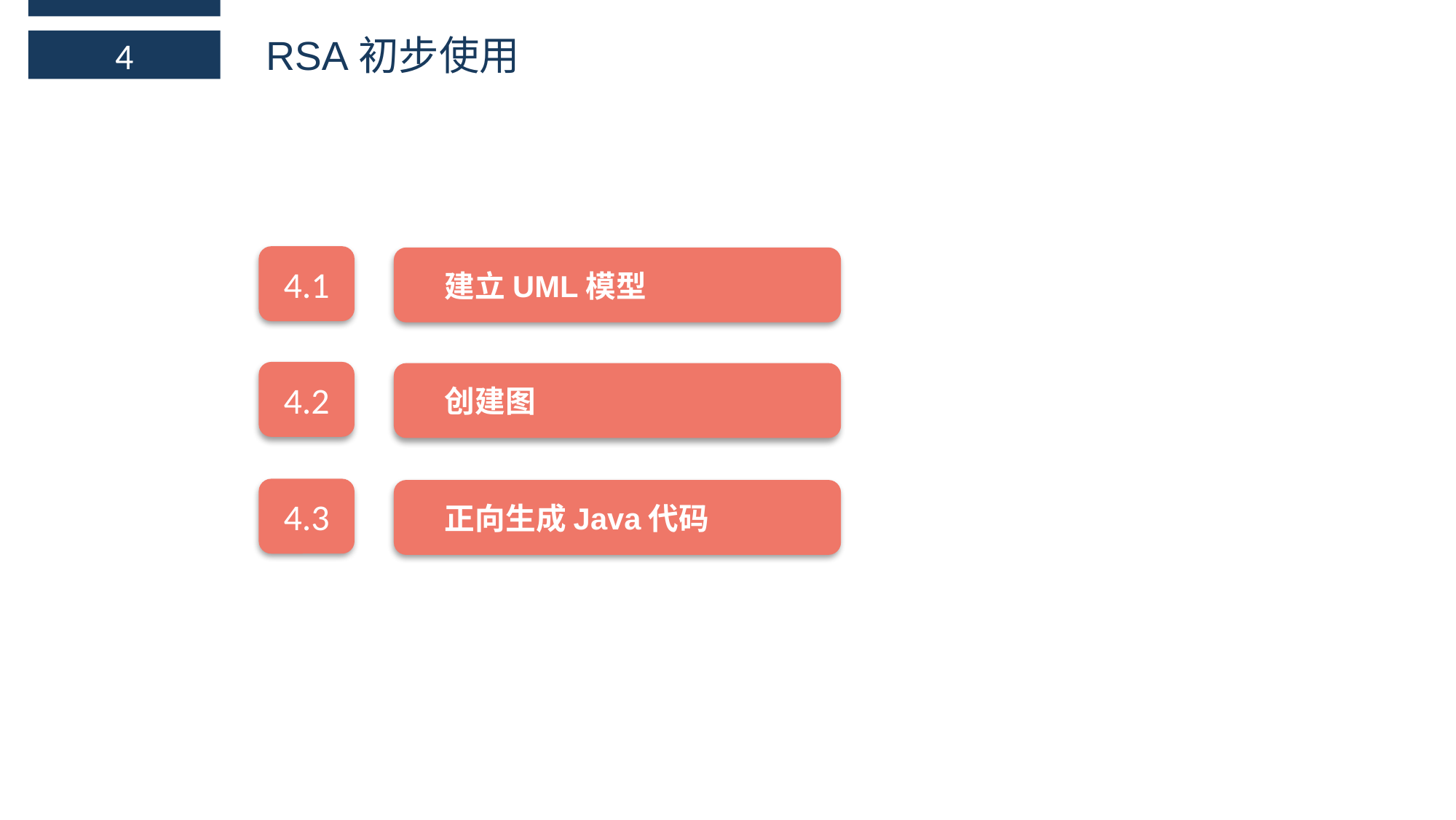

RSA初步使用
4
4.1

建立UML模型
4.2

创建图
4.3

正向生成Java代码